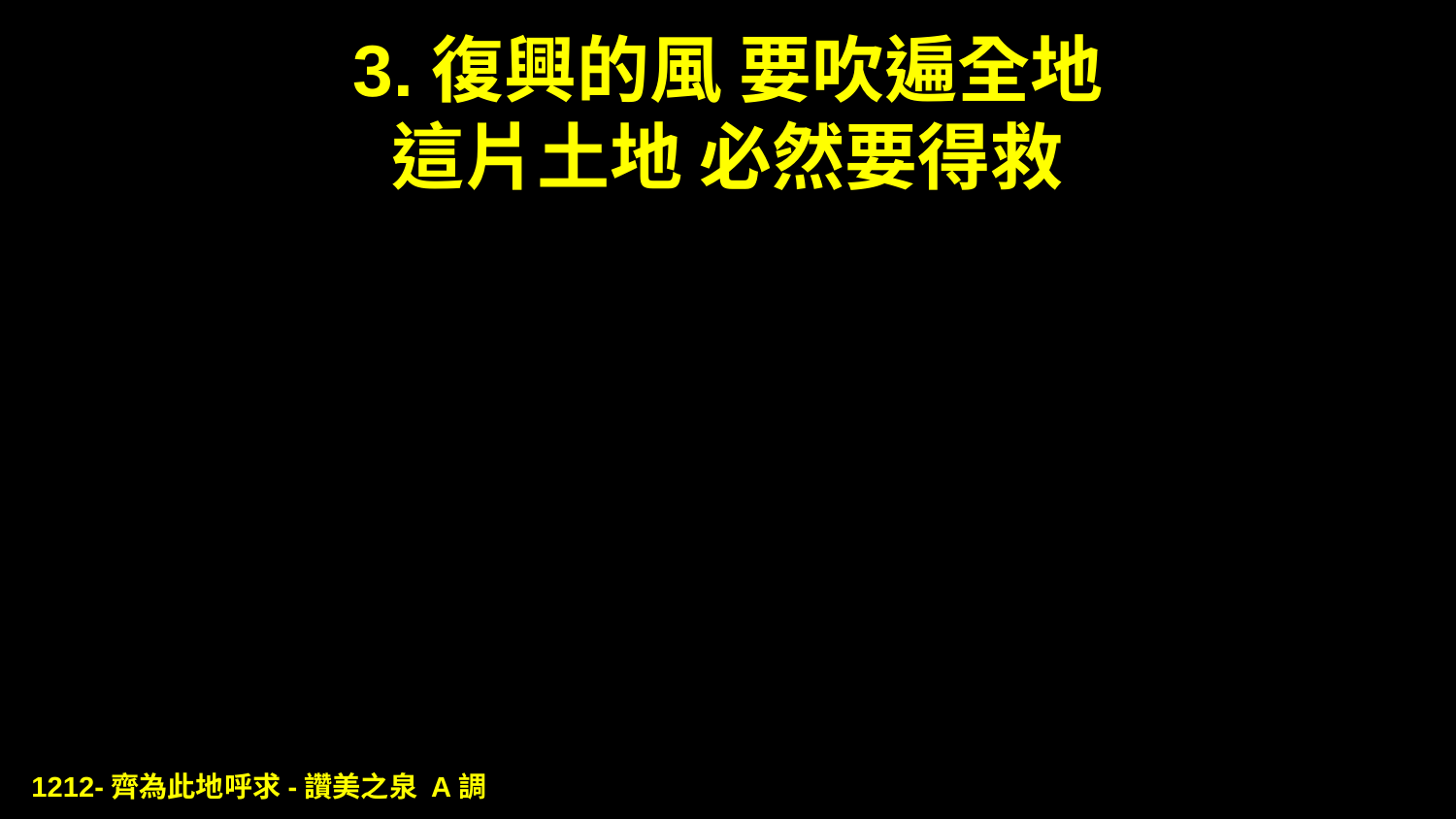

# 3.復興的風 要吹遍全地 這片土地 必然要得救
1212-齊為此地呼求-讚美之泉 A調